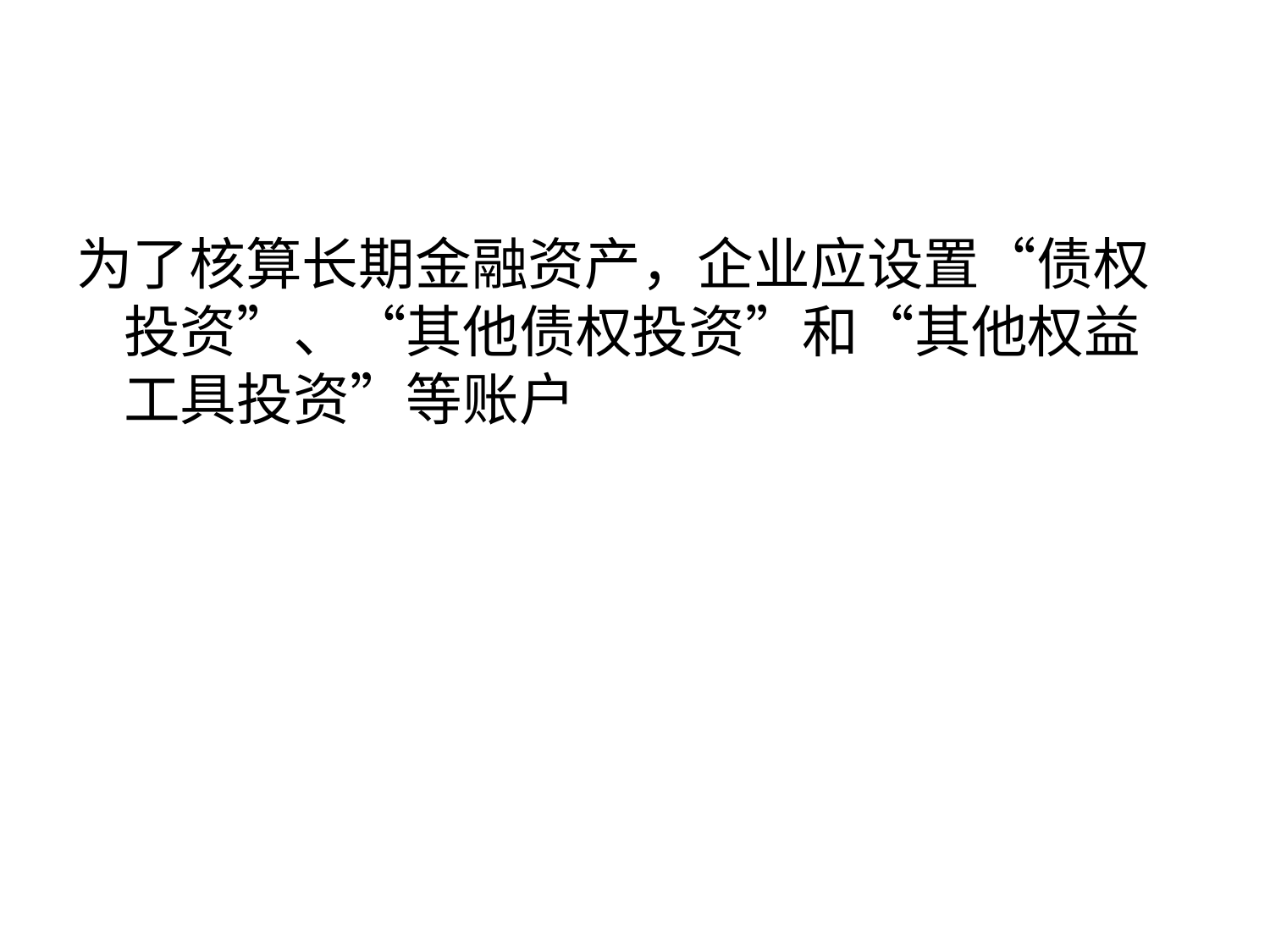

#
为了核算长期金融资产，企业应设置“债权投资”、“其他债权投资”和“其他权益工具投资”等账户